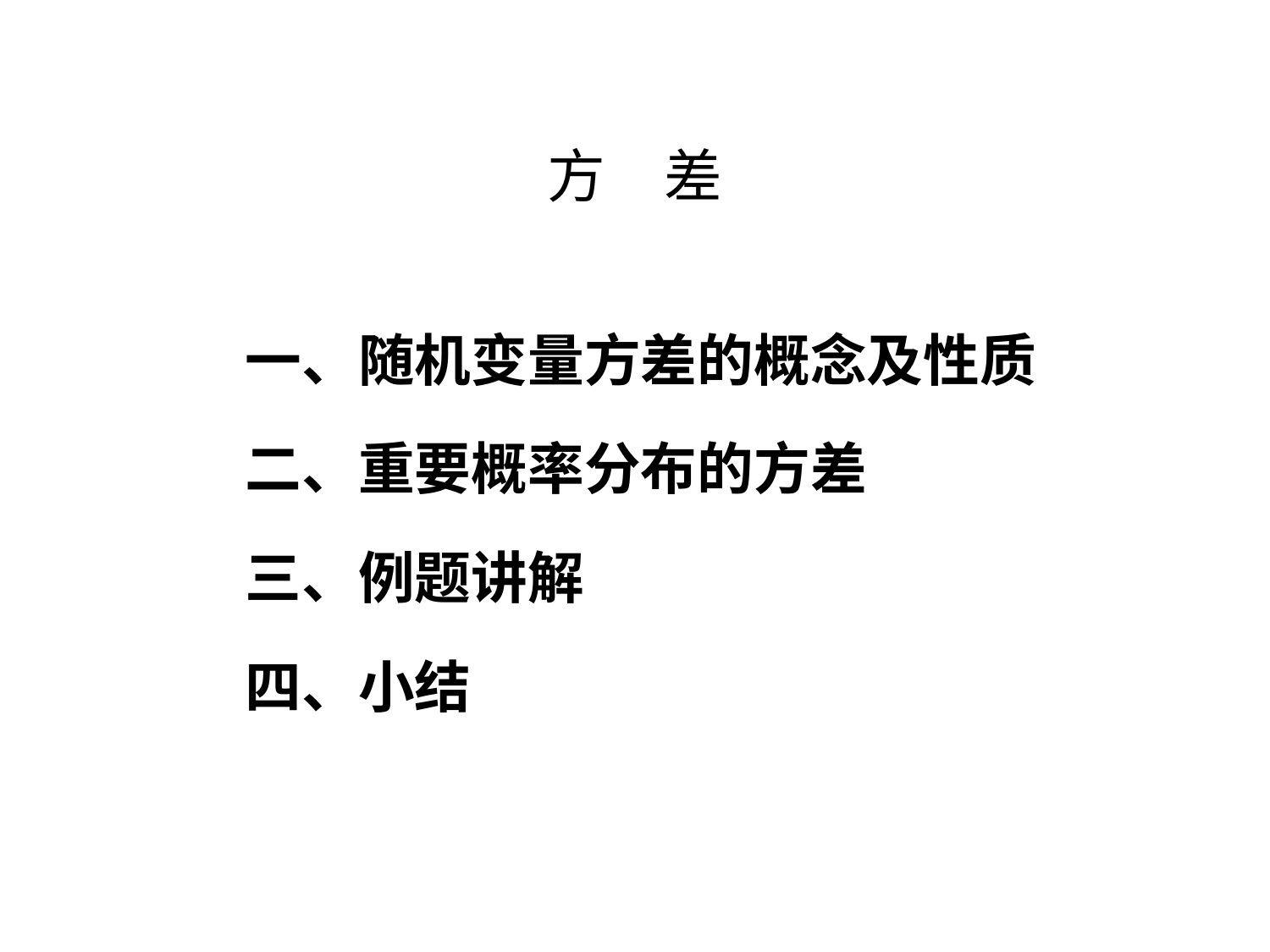

# 方　差
一、随机变量方差的概念及性质

二、重要概率分布的方差

三、例题讲解

四、小结